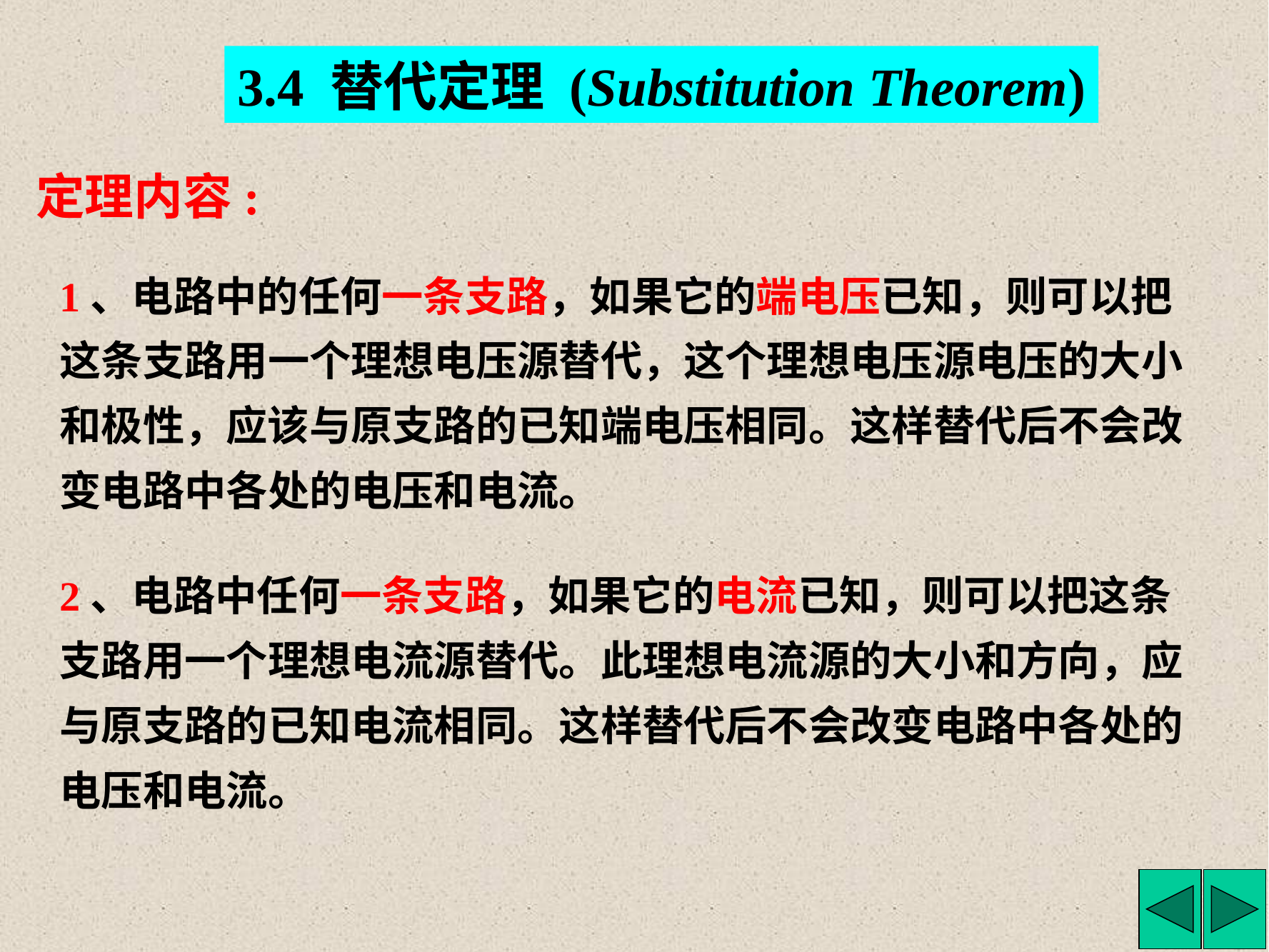

3.4 替代定理 (Substitution Theorem)
  定理内容:
1、电路中的任何一条支路，如果它的端电压已知，则可以把这条支路用一个理想电压源替代，这个理想电压源电压的大小和极性，应该与原支路的已知端电压相同。这样替代后不会改变电路中各处的电压和电流。
2、电路中任何一条支路，如果它的电流已知，则可以把这条支路用一个理想电流源替代。此理想电流源的大小和方向，应与原支路的已知电流相同。这样替代后不会改变电路中各处的电压和电流。